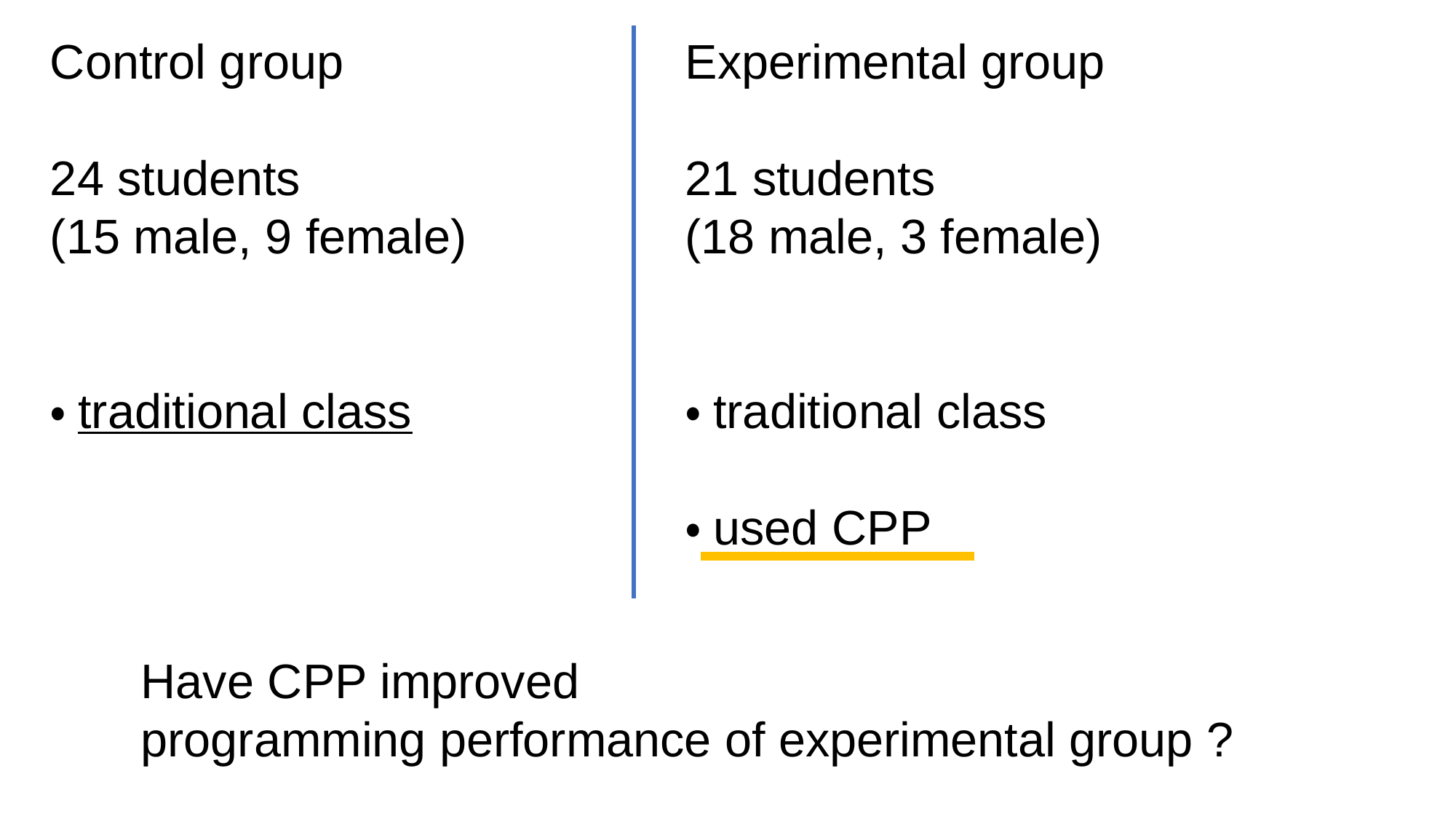

Control group

24 students
(15 male, 9 female)

・traditional class

Experimental group

21 students
(18 male, 3 female)

・traditional class

・used CPP

Have CPP improved
programming performance of experimental group ?